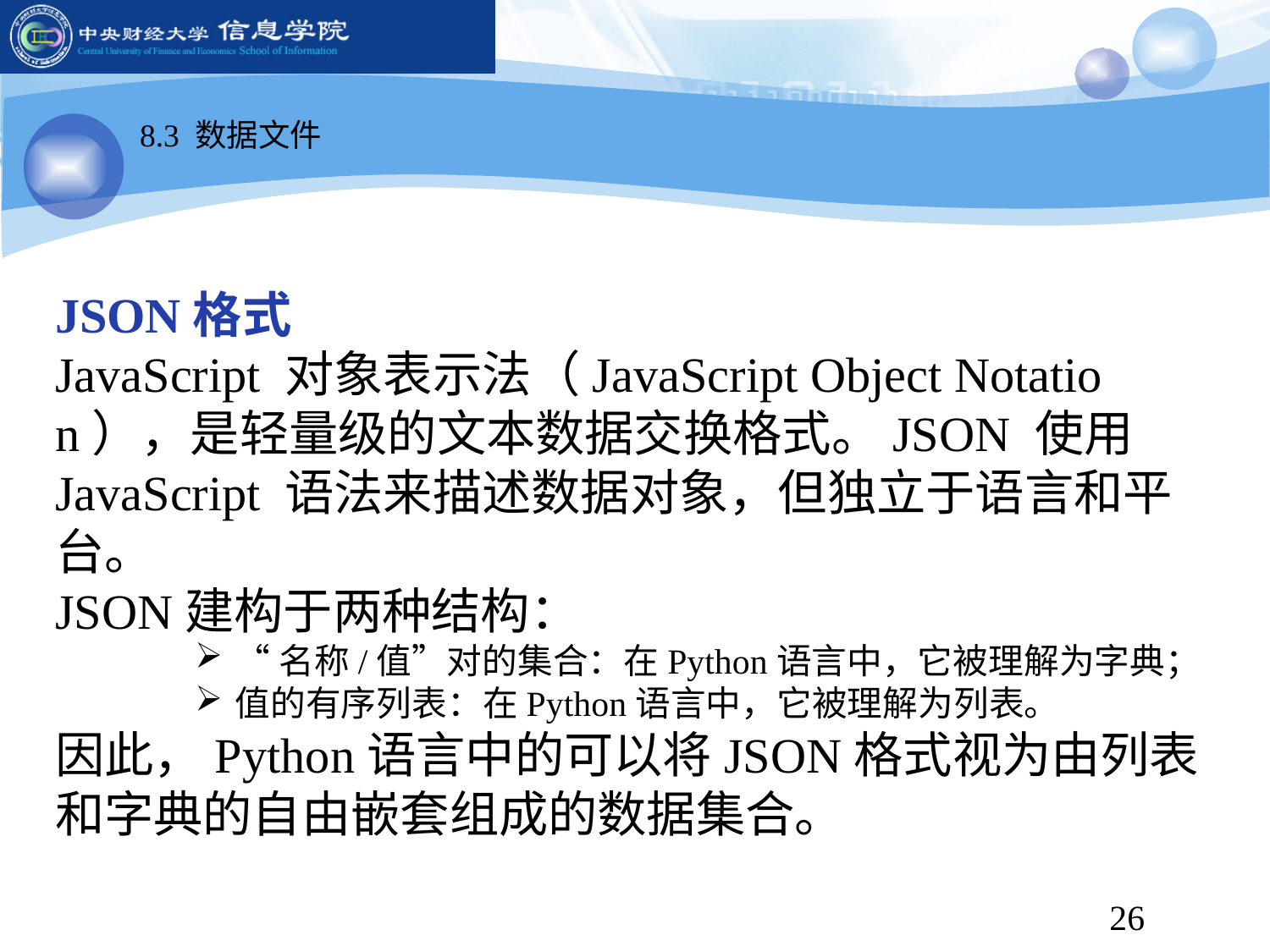

8.3 数据文件
JSON格式
JavaScript 对象表示法（JavaScript Object Notation），是轻量级的文本数据交换格式。JSON 使用 JavaScript 语法来描述数据对象，但独立于语言和平台。
JSON建构于两种结构：
“名称/值”对的集合：在Python语言中，它被理解为字典；
值的有序列表：在Python语言中，它被理解为列表。
因此，Python语言中的可以将JSON格式视为由列表和字典的自由嵌套组成的数据集合。